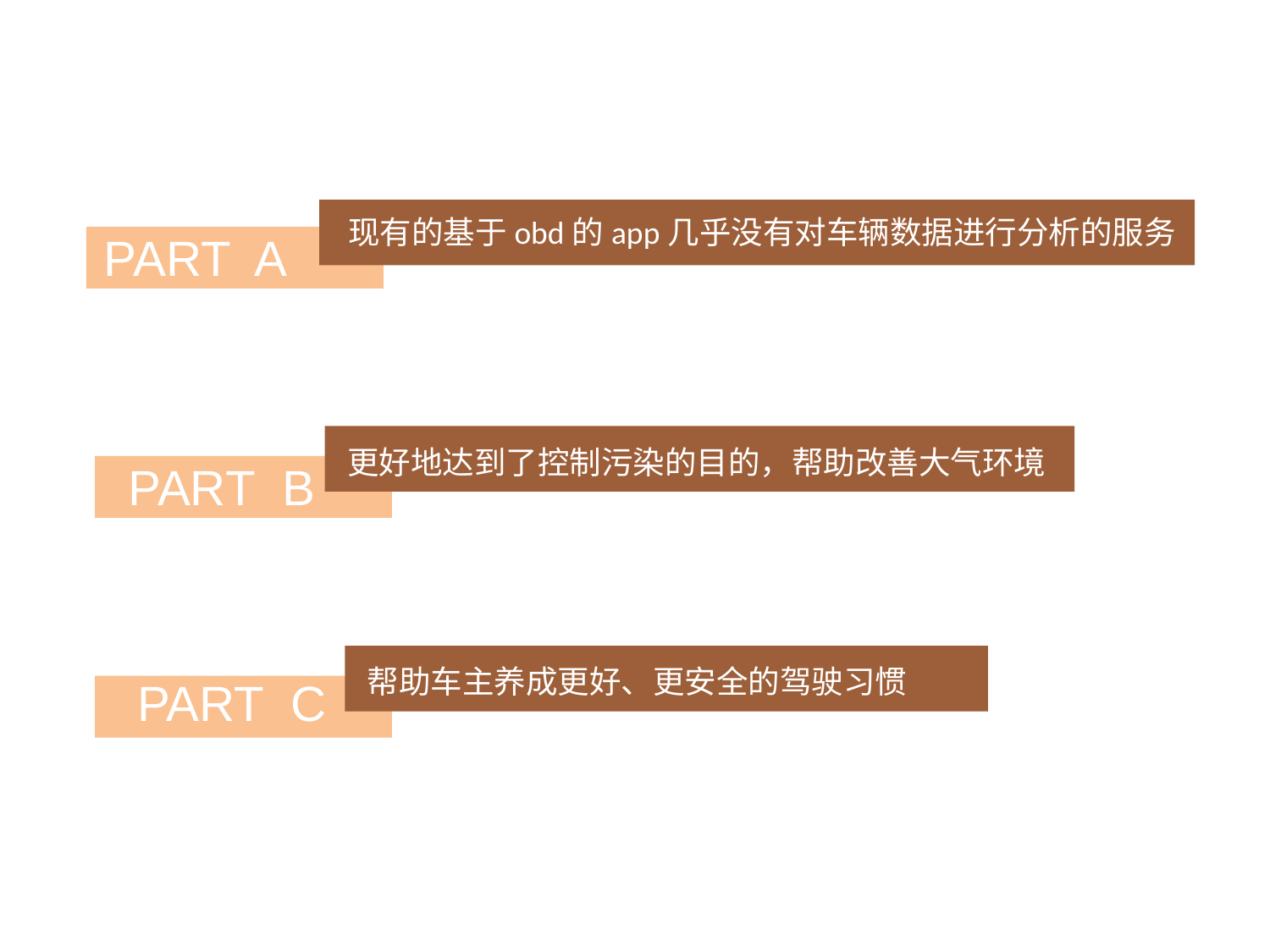

现有的基于obd的app几乎没有对车辆数据进行分析的服务
PART  A

分析市场、用户需求并了解国内外学术研究成果

更好地达到了控制污染的目的，帮助改善大气环境
PART  B

帮助车主养成更好、更安全的驾驶习惯
PART  C